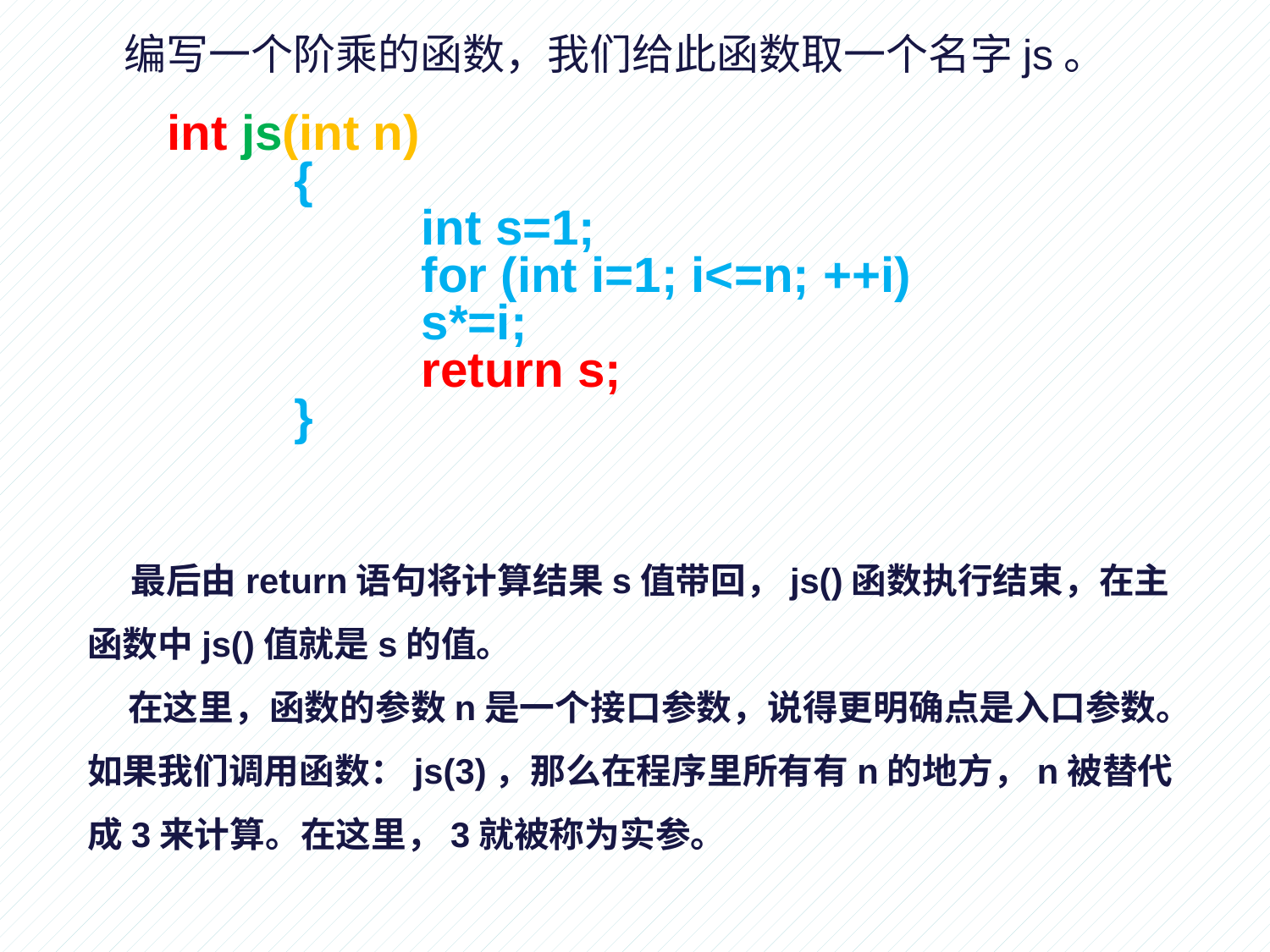

编写一个阶乘的函数，我们给此函数取一个名字js。

int js(int n)
	{
		int s=1;
		for (int i=1; i<=n; ++i)
		s*=i;
		return s;
	}

     最后由return语句将计算结果s值带回，js()函数执行结束，在主函数中js()值就是s的值。
    在这里，函数的参数n是一个接口参数，说得更明确点是入口参数。如果我们调用函数：js(3)，那么在程序里所有有n的地方，n被替代成3来计算。在这里，3就被称为实参。